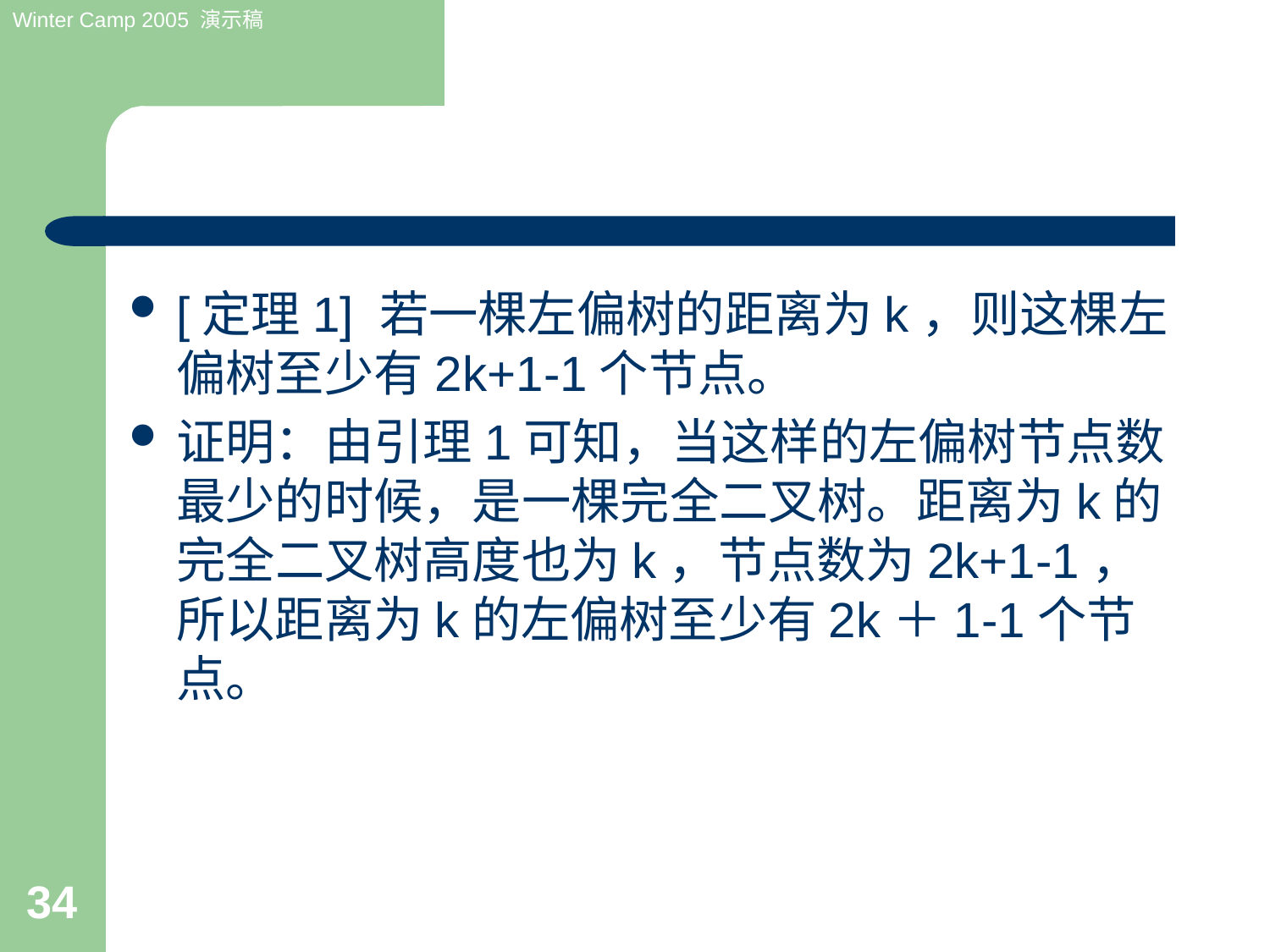

#
[定理1] 若一棵左偏树的距离为k，则这棵左偏树至少有2k+1-1个节点。
证明：由引理1可知，当这样的左偏树节点数最少的时候，是一棵完全二叉树。距离为k的完全二叉树高度也为k，节点数为2k+1-1，所以距离为k的左偏树至少有2k＋1-1个节点。

34